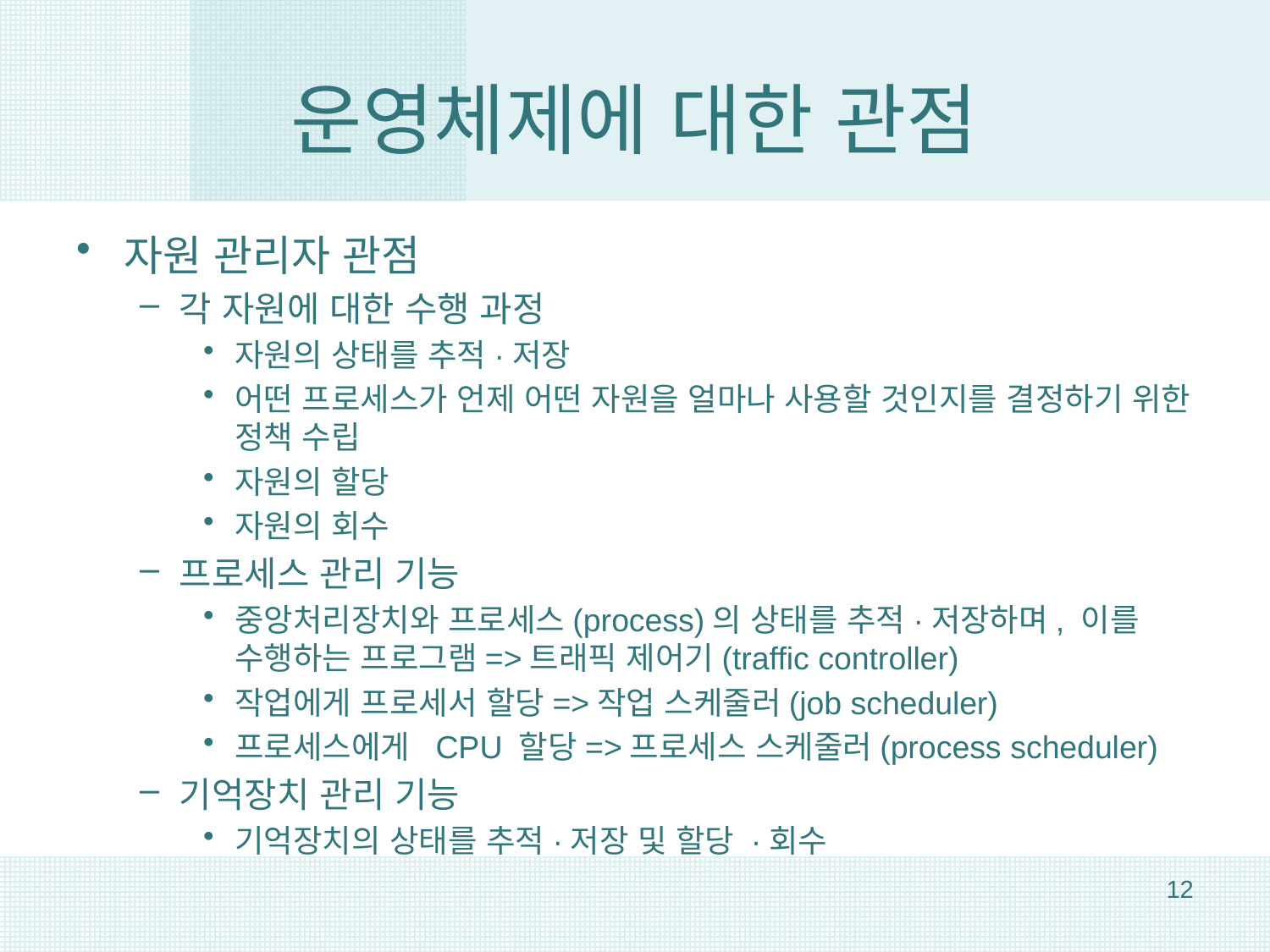

# 운영체제에 대한 관점
자원 관리자 관점
각 자원에 대한 수행 과정
자원의 상태를 추적·저장
어떤 프로세스가 언제 어떤 자원을 얼마나 사용할 것인지를 결정하기 위한 정책 수립
자원의 할당
자원의 회수
프로세스 관리 기능
중앙처리장치와 프로세스(process)의 상태를 추적·저장하며, 이를 수행하는 프로그램=>트래픽 제어기(traffic controller)
작업에게 프로세서 할당=>작업 스케줄러(job scheduler)
프로세스에게  CPU 할당=>프로세스 스케줄러(process scheduler)
기억장치 관리 기능
기억장치의 상태를 추적·저장 및 할당 ·회수

12